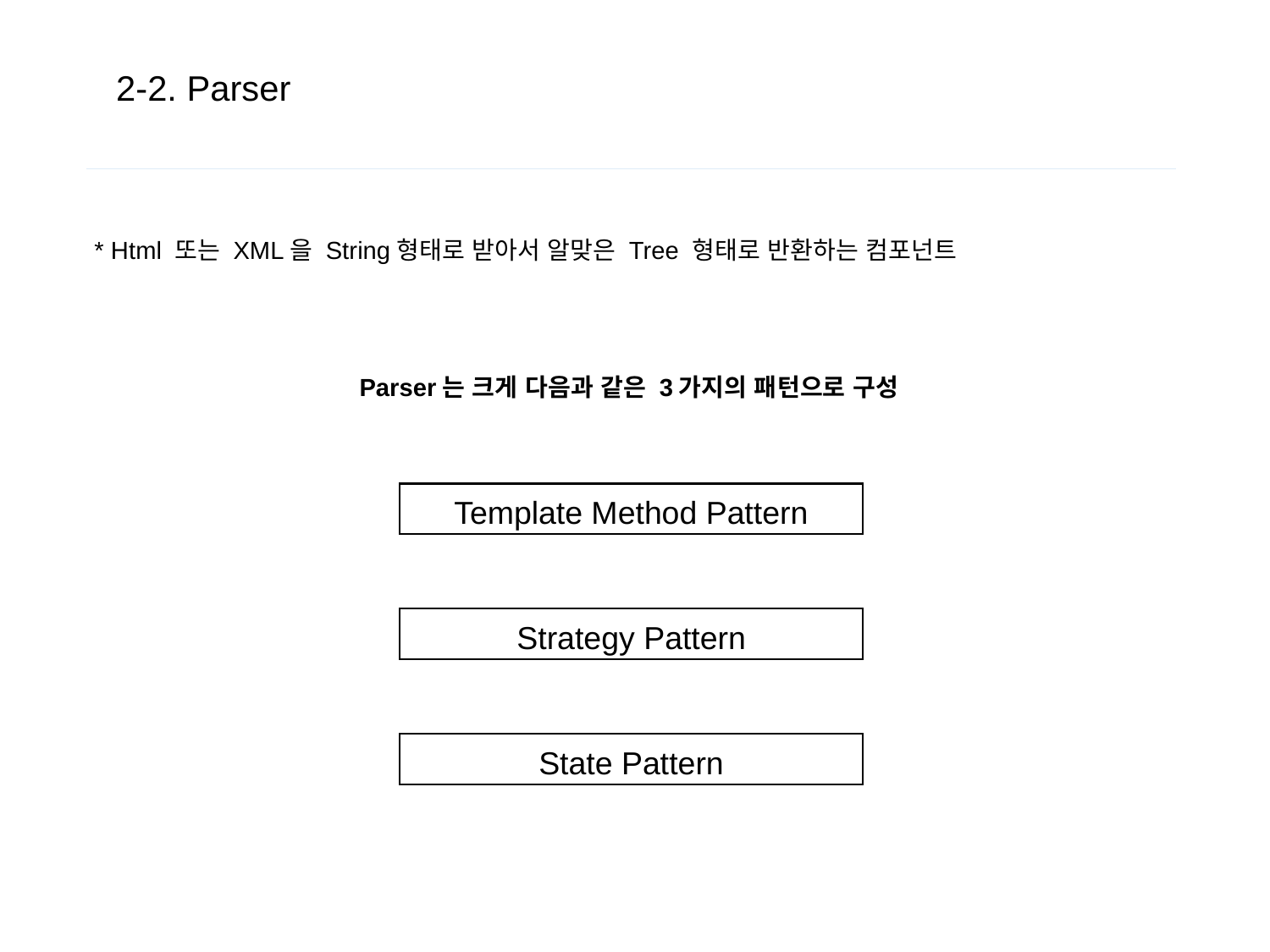

2-2. Parser
* Html 또는 XML을 String형태로 받아서 알맞은 Tree 형태로 반환하는 컴포넌트

Parser는 크게 다음과 같은 3가지의 패턴으로 구성
Template Method Pattern

Strategy Pattern

State Pattern